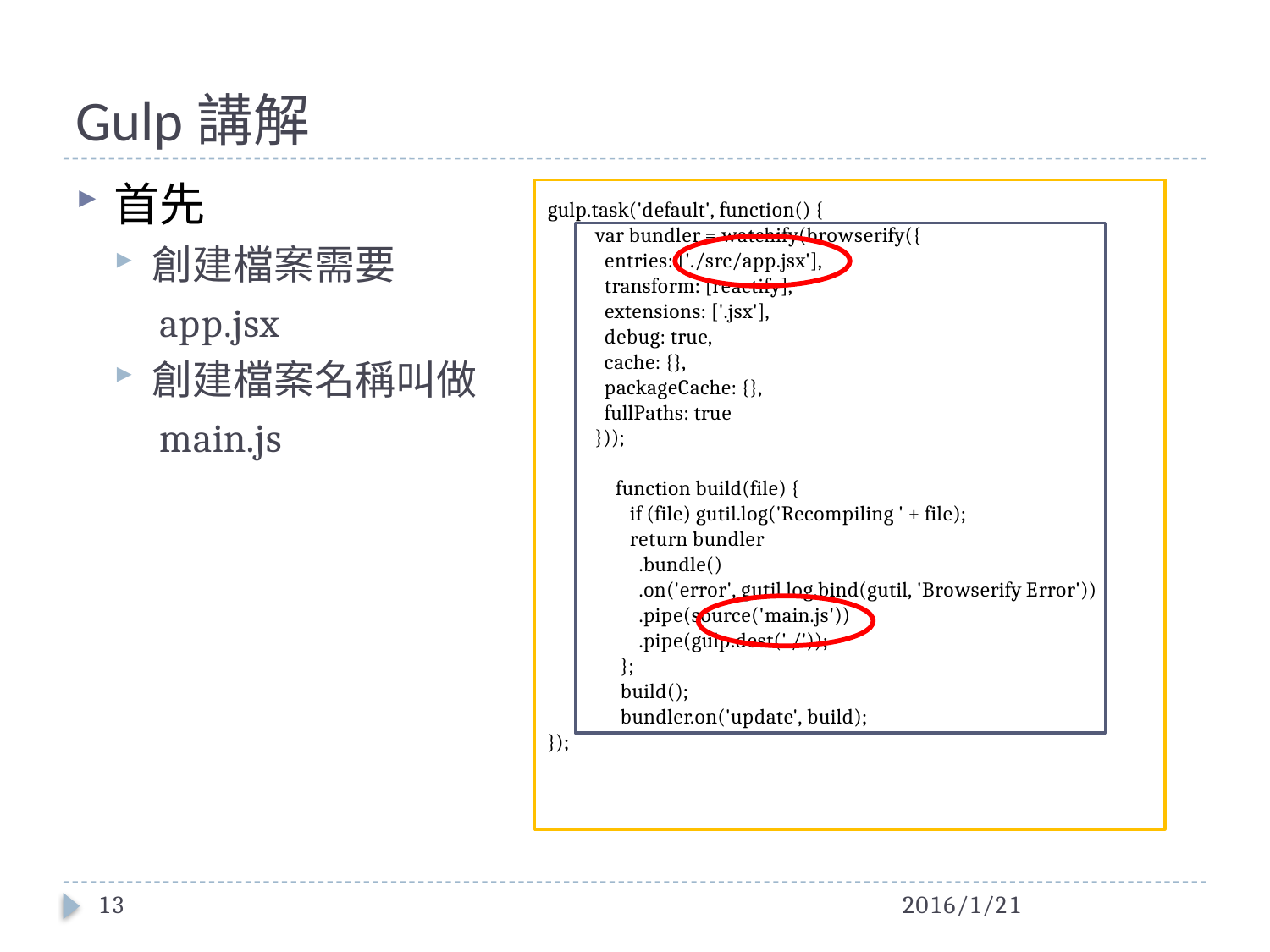

# Gulp講解
首先
創建檔案需要
     app.jsx
創建檔案名稱叫做
     main.js

gulp.task('default', function() {
  var bundler = watchify(browserify({
    entries: ['./src/app.jsx'],
    transform: [reactify],
    extensions: ['.jsx'],
    debug: true,
    cache: {},
    packageCache: {},
    fullPaths: true
  }));

 function build(file) {
    if (file) gutil.log('Recompiling ' + file);
    return bundler
      .bundle()
      .on('error', gutil.log.bind(gutil, 'Browserify Error'))
      .pipe(source('main.js'))
      .pipe(gulp.dest('./'));
  };
  build();
  bundler.on('update', build);
});

13
2016/1/21